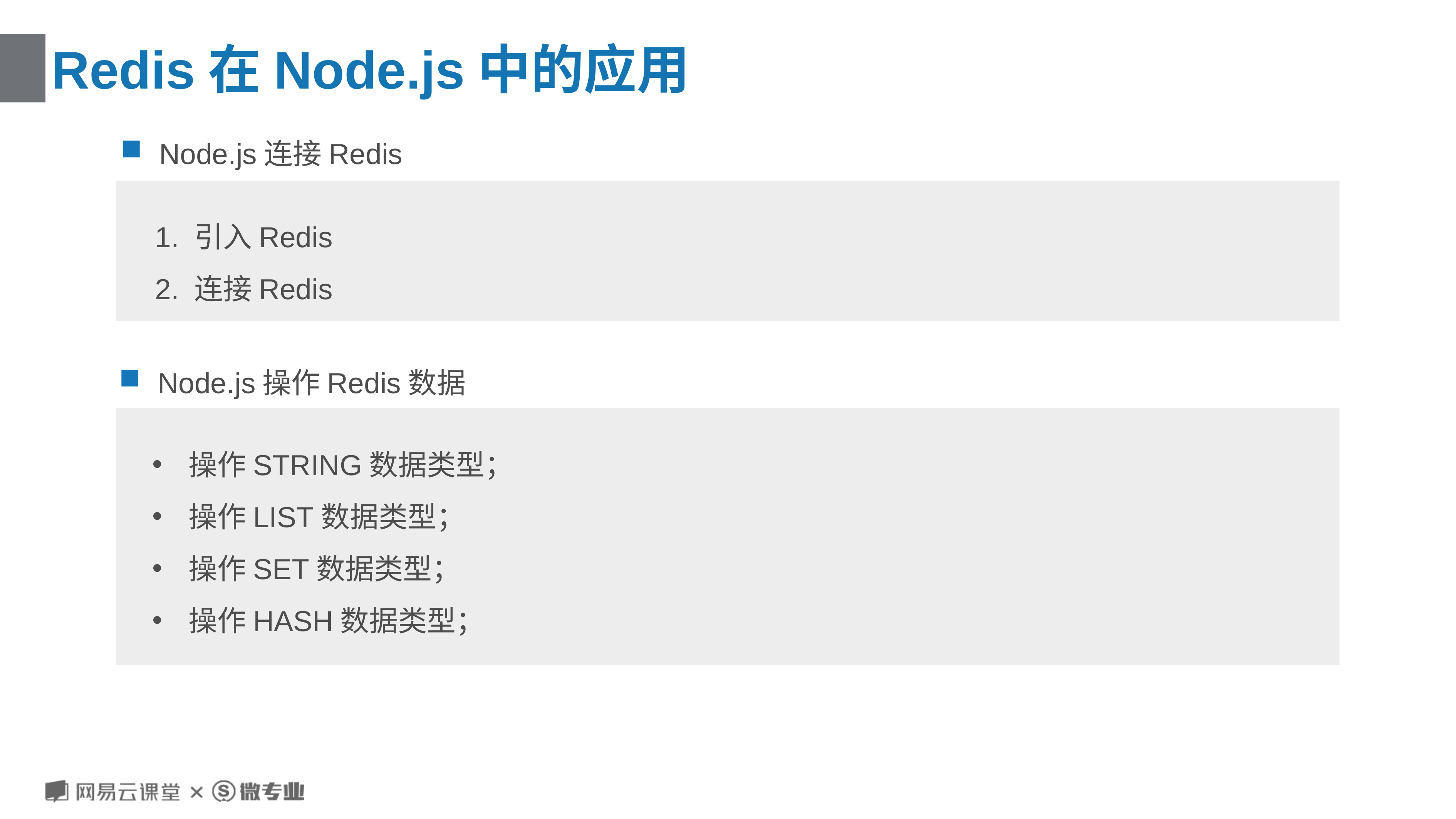

# Redis在Node.js中的应用
Node.js连接Redis

1. 引入Redis
2. 连接Redis

Node.js操作Redis数据

操作STRING数据类型；
操作LIST数据类型；
操作SET数据类型；
操作HASH数据类型；